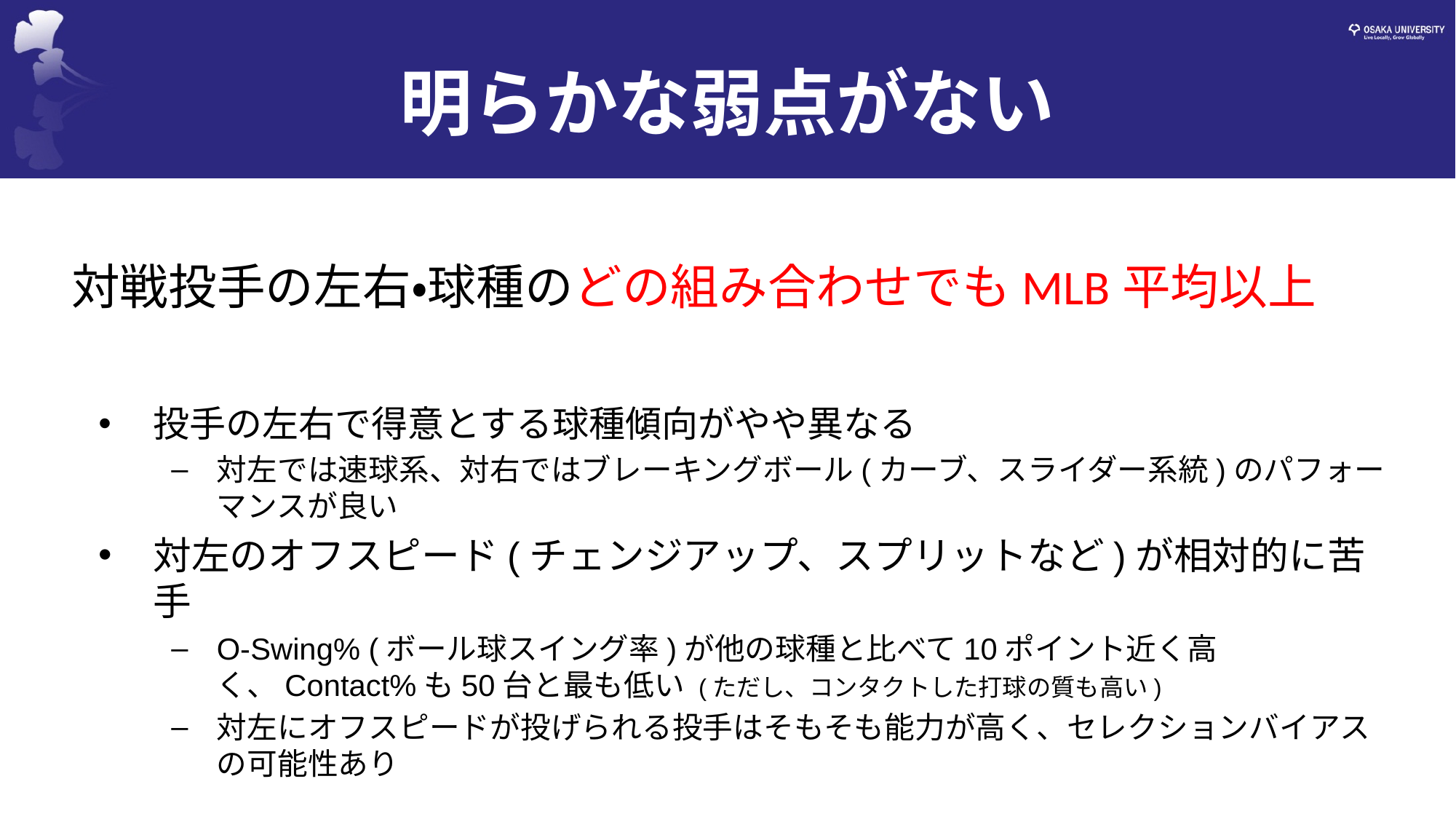

# 明らかな弱点がない
対戦投手の左右・球種のどの組み合わせでもMLB平均以上
投手の左右で得意とする球種傾向がやや異なる
対左では速球系、対右ではブレーキングボール(カーブ、スライダー系統)のパフォーマンスが良い
対左のオフスピード(チェンジアップ、スプリットなど)が相対的に苦手
O-Swing% (ボール球スイング率)が他の球種と比べて10ポイント近く高く、Contact%も50台と最も低い (ただし、コンタクトした打球の質も高い)
対左にオフスピードが投げられる投手はそもそも能力が高く、セレクションバイアスの可能性あり